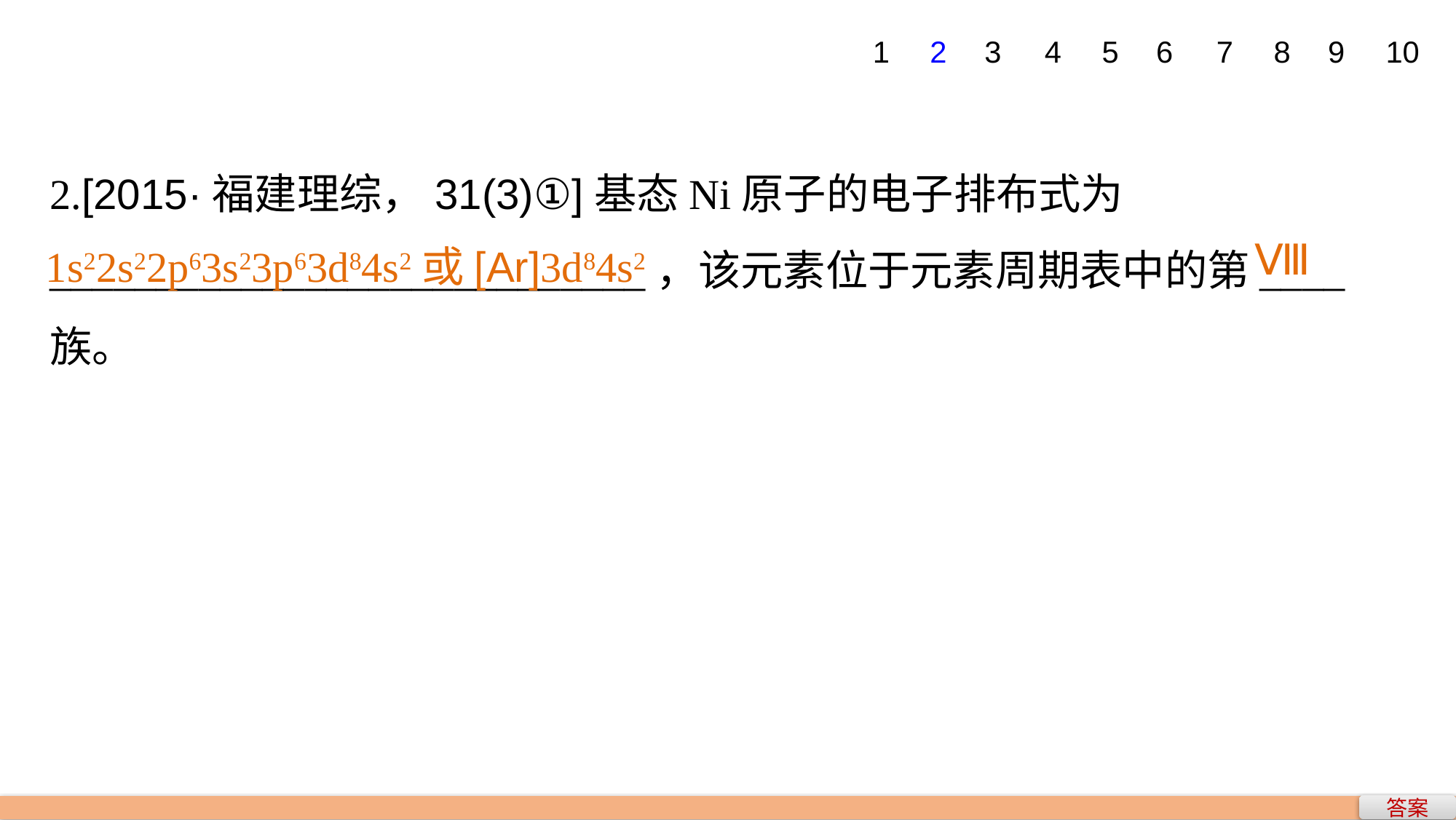

1
2
3
4
5
6
7
8
9
10
2.[2015·福建理综，31(3)①]基态Ni原子的电子排布式为____________________________，该元素位于元素周期表中的第____族。
1s22s22p63s23p63d84s2或[Ar]3d84s2
Ⅷ
答案